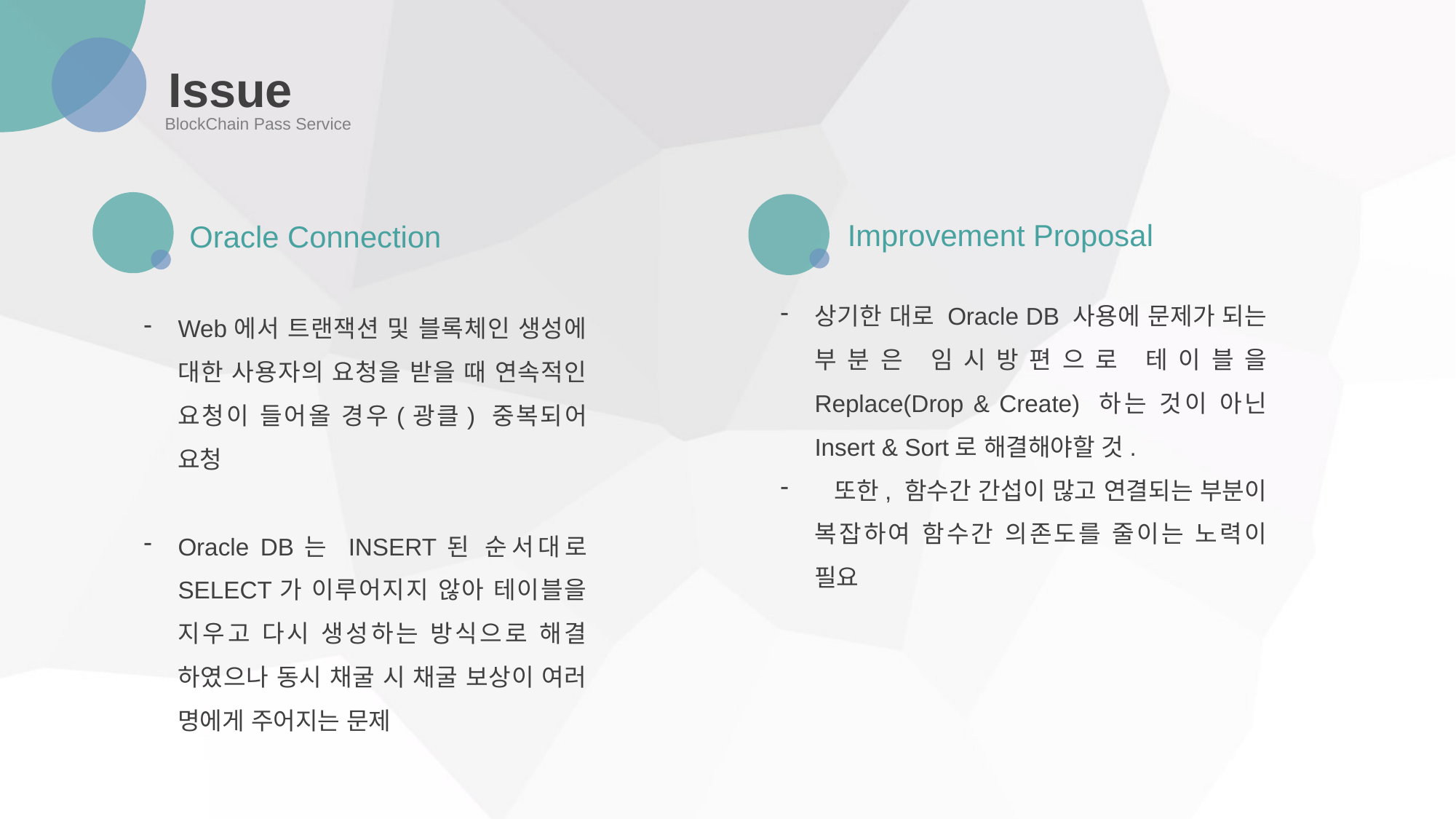

Issue
BlockChain Pass Service

Improvement Proposal
Oracle Connection

상기한 대로 Oracle DB 사용에 문제가 되는 부분은 임시방편으로 테이블을 Replace(Drop & Create) 하는 것이 아닌 Insert & Sort로 해결해야할 것.
  또한, 함수간 간섭이 많고 연결되는 부분이 복잡하여 함수간 의존도를 줄이는 노력이 필요
Web에서 트랜잭션 및 블록체인 생성에 대한 사용자의 요청을 받을 때 연속적인 요청이 들어올 경우(광클) 중복되어 요청

Oracle DB는 INSERT된 순서대로 SELECT가 이루어지지 않아 테이블을 지우고 다시 생성하는 방식으로 해결 하였으나 동시 채굴 시 채굴 보상이 여러 명에게 주어지는 문제